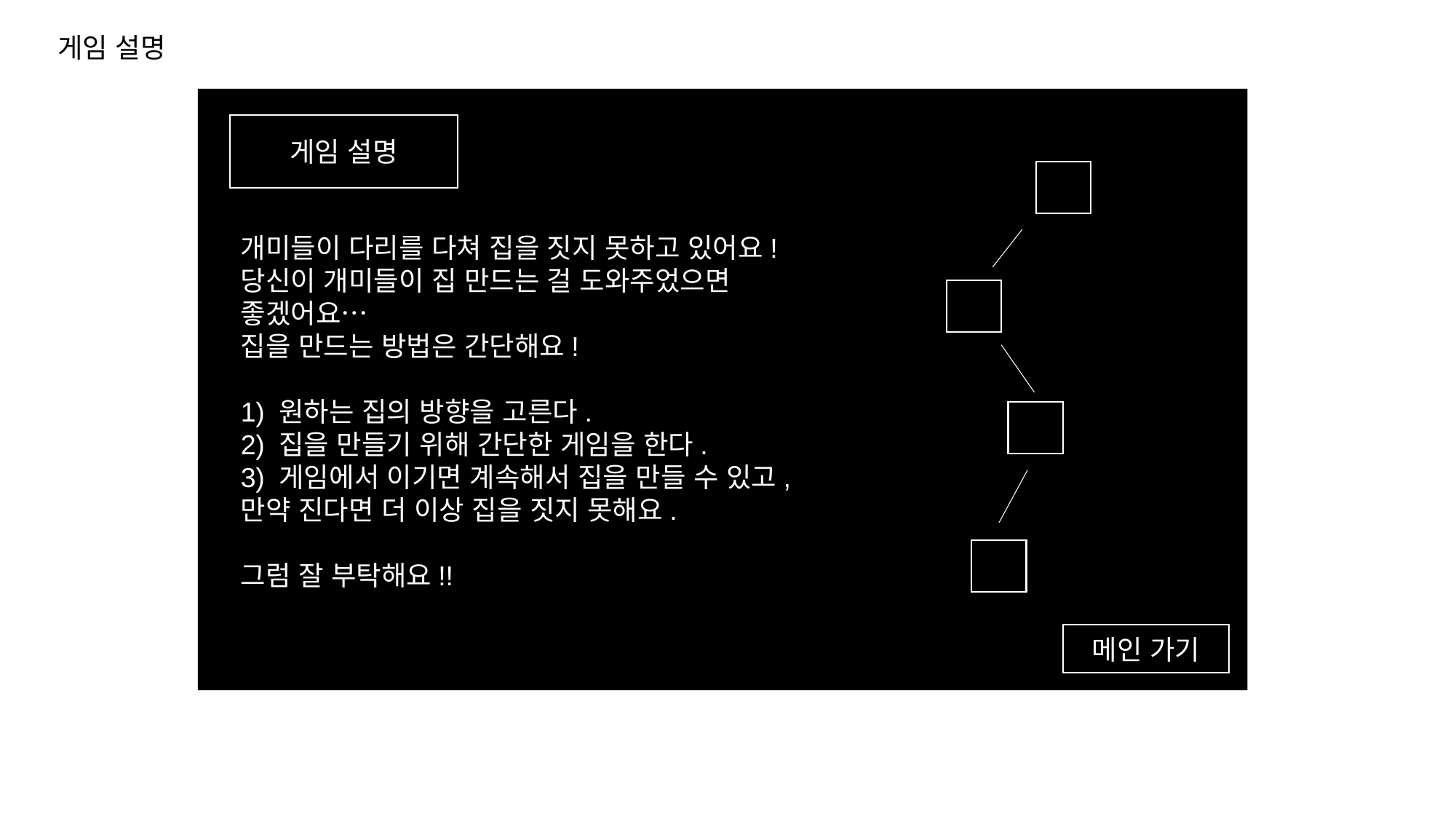

게임 설명

게임 설명

개미들이 다리를 다쳐 집을 짓지 못하고 있어요! 당신이 개미들이 집 만드는 걸 도와주었으면 좋겠어요…
집을 만드는 방법은 간단해요!
1) 원하는 집의 방향을 고른다.
2) 집을 만들기 위해 간단한 게임을 한다.
3) 게임에서 이기면 계속해서 집을 만들 수 있고, 만약 진다면 더 이상 집을 짓지 못해요.

그럼 잘 부탁해요!!

메인 가기